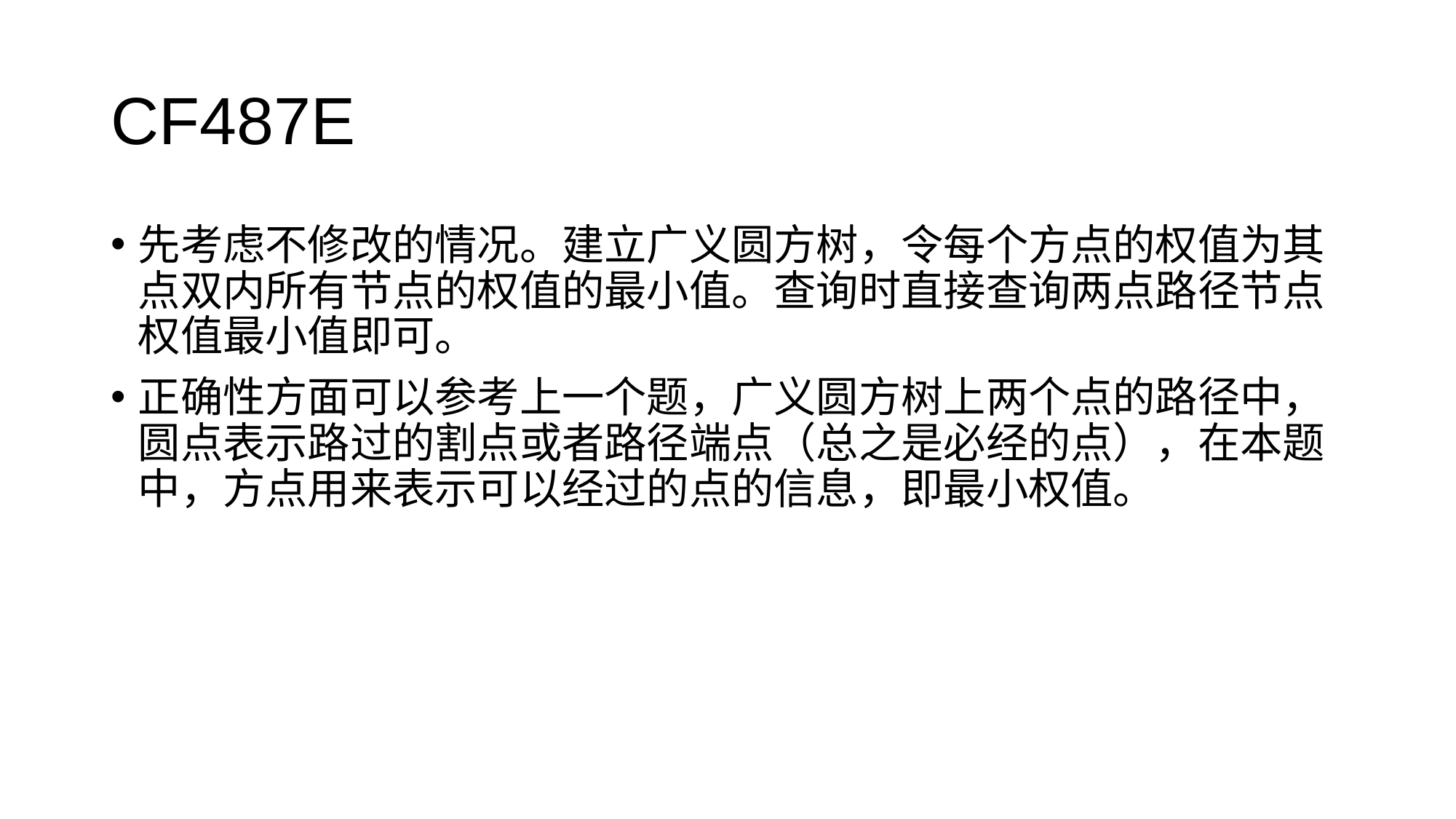

# CF487E
先考虑不修改的情况。建立广义圆方树，令每个方点的权值为其点双内所有节点的权值的最小值。查询时直接查询两点路径节点权值最小值即可。
正确性方面可以参考上一个题，广义圆方树上两个点的路径中，圆点表示路过的割点或者路径端点（总之是必经的点），在本题中，方点用来表示可以经过的点的信息，即最小权值。